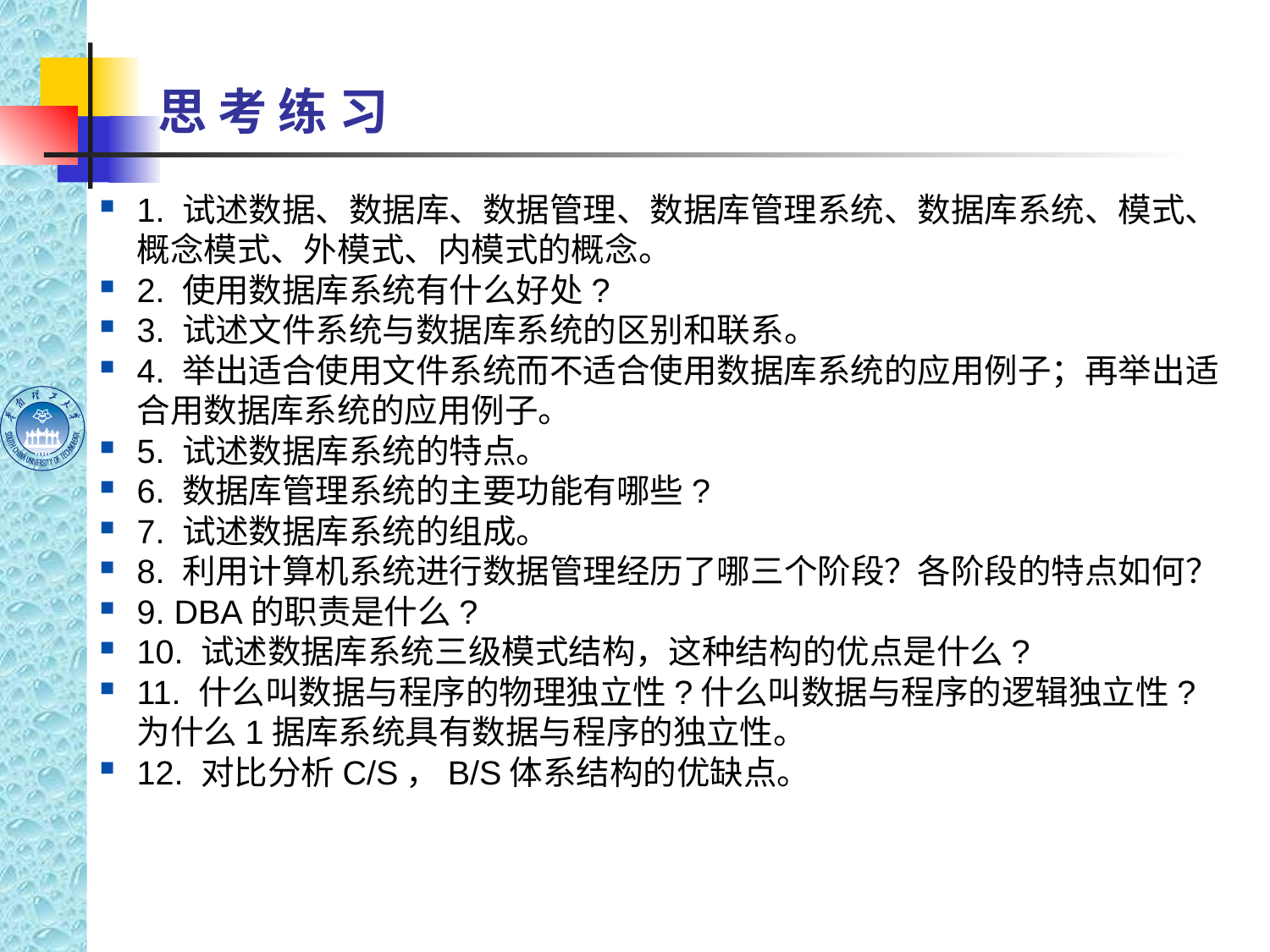

# 思 考 练 习
1. 试述数据、数据库、数据管理、数据库管理系统、数据库系统、模式、概念模式、外模式、内模式的概念。
2. 使用数据库系统有什么好处?
3. 试述文件系统与数据库系统的区别和联系。
4. 举出适合使用文件系统而不适合使用数据库系统的应用例子；再举出适合用数据库系统的应用例子。
5. 试述数据库系统的特点。
6. 数据库管理系统的主要功能有哪些?
7. 试述数据库系统的组成。
8. 利用计算机系统进行数据管理经历了哪三个阶段？各阶段的特点如何？
9. DBA的职责是什么?
10. 试述数据库系统三级模式结构，这种结构的优点是什么?
11. 什么叫数据与程序的物理独立性?什么叫数据与程序的逻辑独立性?为什么1据库系统具有数据与程序的独立性。
12. 对比分析C/S，B/S体系结构的优缺点。